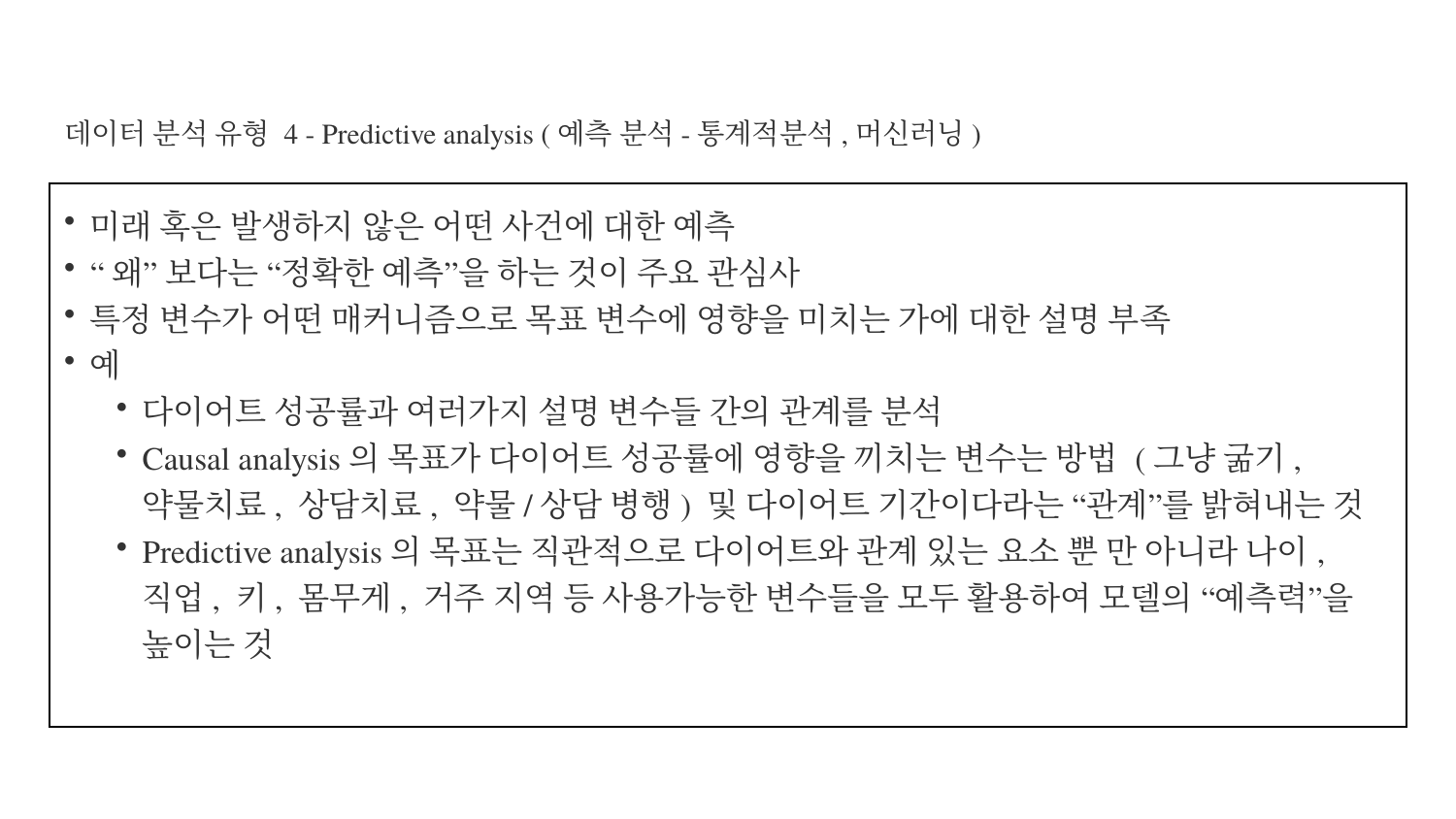

# 데이터 분석 유형 4 - Predictive analysis (예측 분석-통계적분석,머신러닝)
미래 혹은 발생하지 않은 어떤 사건에 대한 예측
“왜” 보다는 “정확한 예측”을 하는 것이 주요 관심사
특정 변수가 어떤 매커니즘으로 목표 변수에 영향을 미치는 가에 대한 설명 부족
예
다이어트 성공률과 여러가지 설명 변수들 간의 관계를 분석
Causal analysis의 목표가 다이어트 성공률에 영향을 끼치는 변수는 방법 (그냥 굶기, 약물치료, 상담치료, 약물/상담 병행) 및 다이어트 기간이다라는 “관계”를 밝혀내는 것
Predictive analysis의 목표는 직관적으로 다이어트와 관계 있는 요소 뿐 만 아니라 나이, 직업, 키, 몸무게, 거주 지역 등 사용가능한 변수들을 모두 활용하여 모델의 “예측력”을 높이는 것